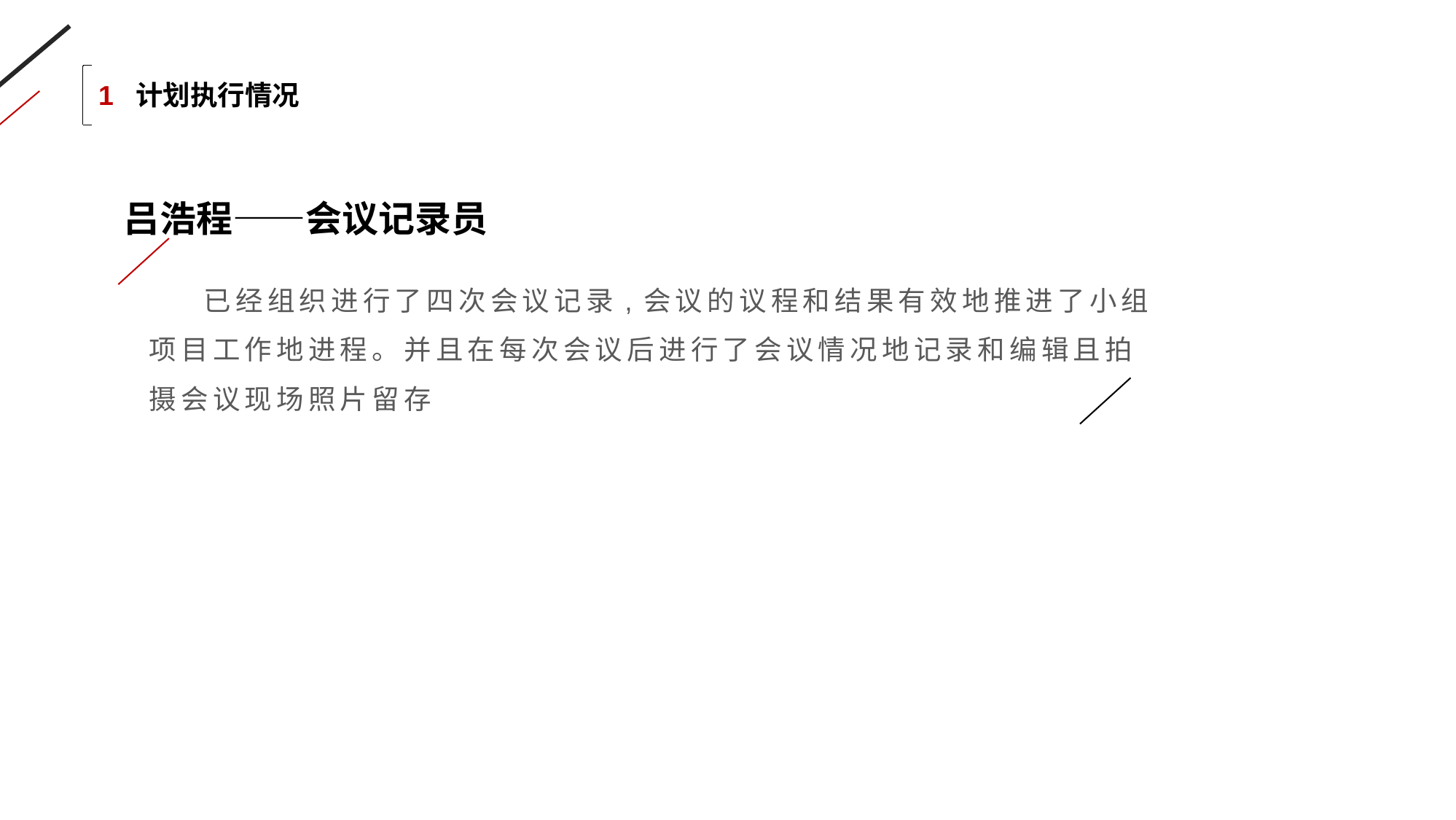

1  计划执行情况

吕浩程——会议记录员

已经组织进行了四次会议记录,会议的议程和结果有效地推进了小组项目工作地进程。并且在每次会议后进行了会议情况地记录和编辑且拍摄会议现场照片留存